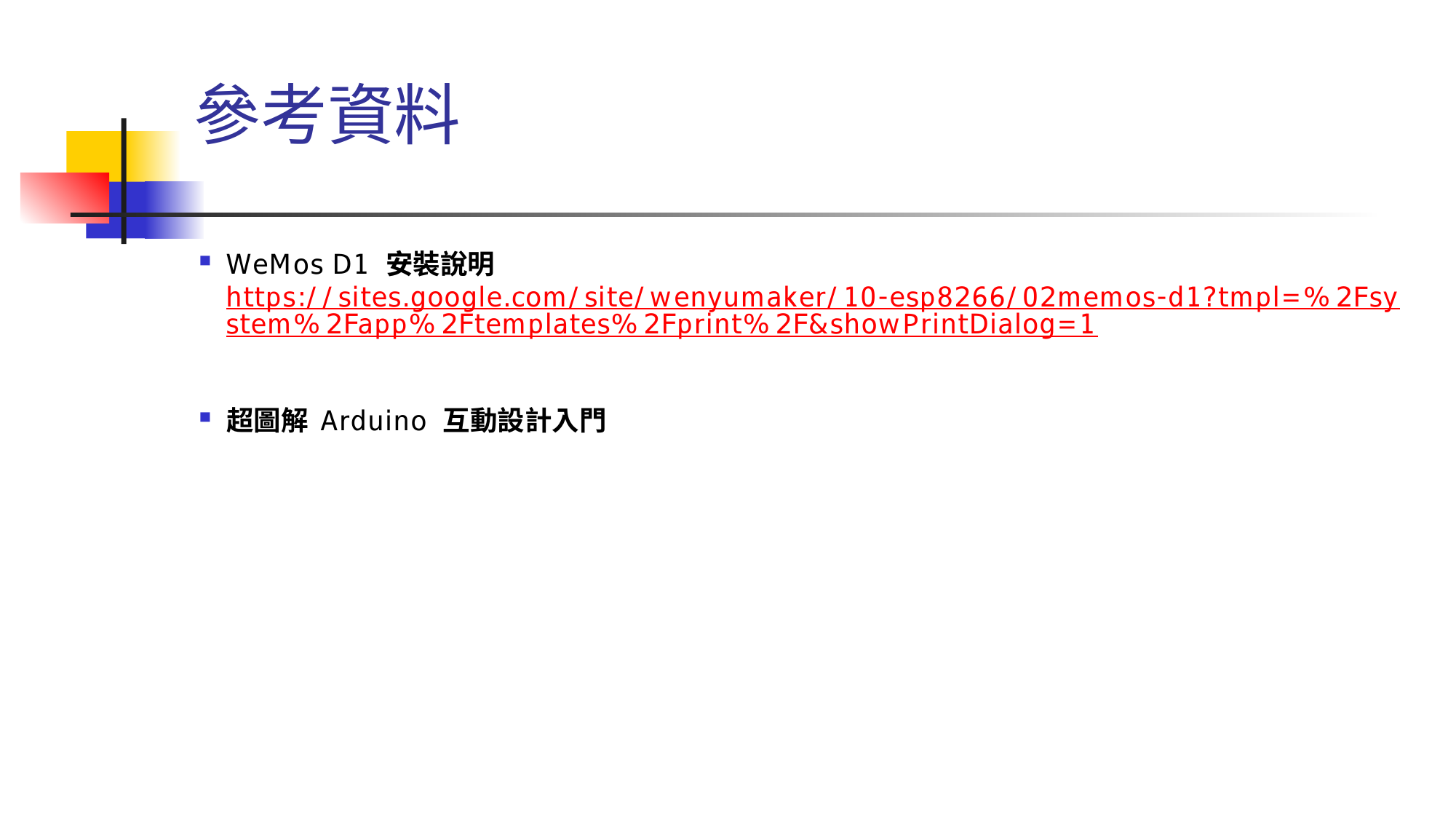

參考資料
WeMos D1 安裝說明https://sites.google.com/site/wenyumaker/10-esp8266/02memos-d1?tmpl=%2Fsystem%2Fapp%2Ftemplates%2Fprint%2F&showPrintDialog=1
超圖解 Arduino 互動設計入門